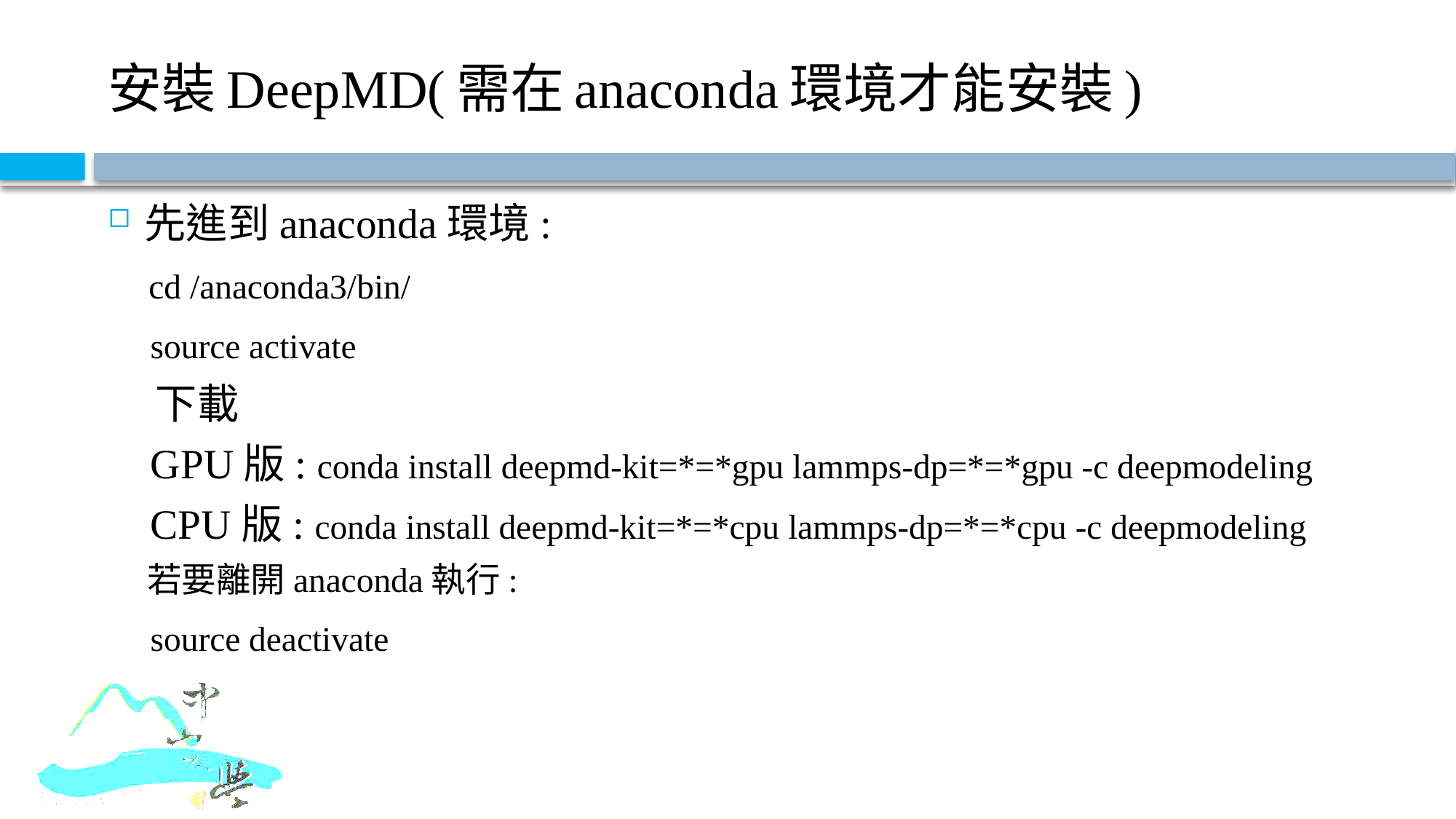

# 安裝DeepMD(需在anaconda環境才能安裝)
先進到anaconda環境:
    cd /anaconda3/bin/
    source activate
    下載
    GPU版: conda install deepmd-kit=*=*gpu lammps-dp=*=*gpu -c deepmodeling
    CPU版: conda install deepmd-kit=*=*cpu lammps-dp=*=*cpu -c deepmodeling
    若要離開anaconda執行:
    source deactivate